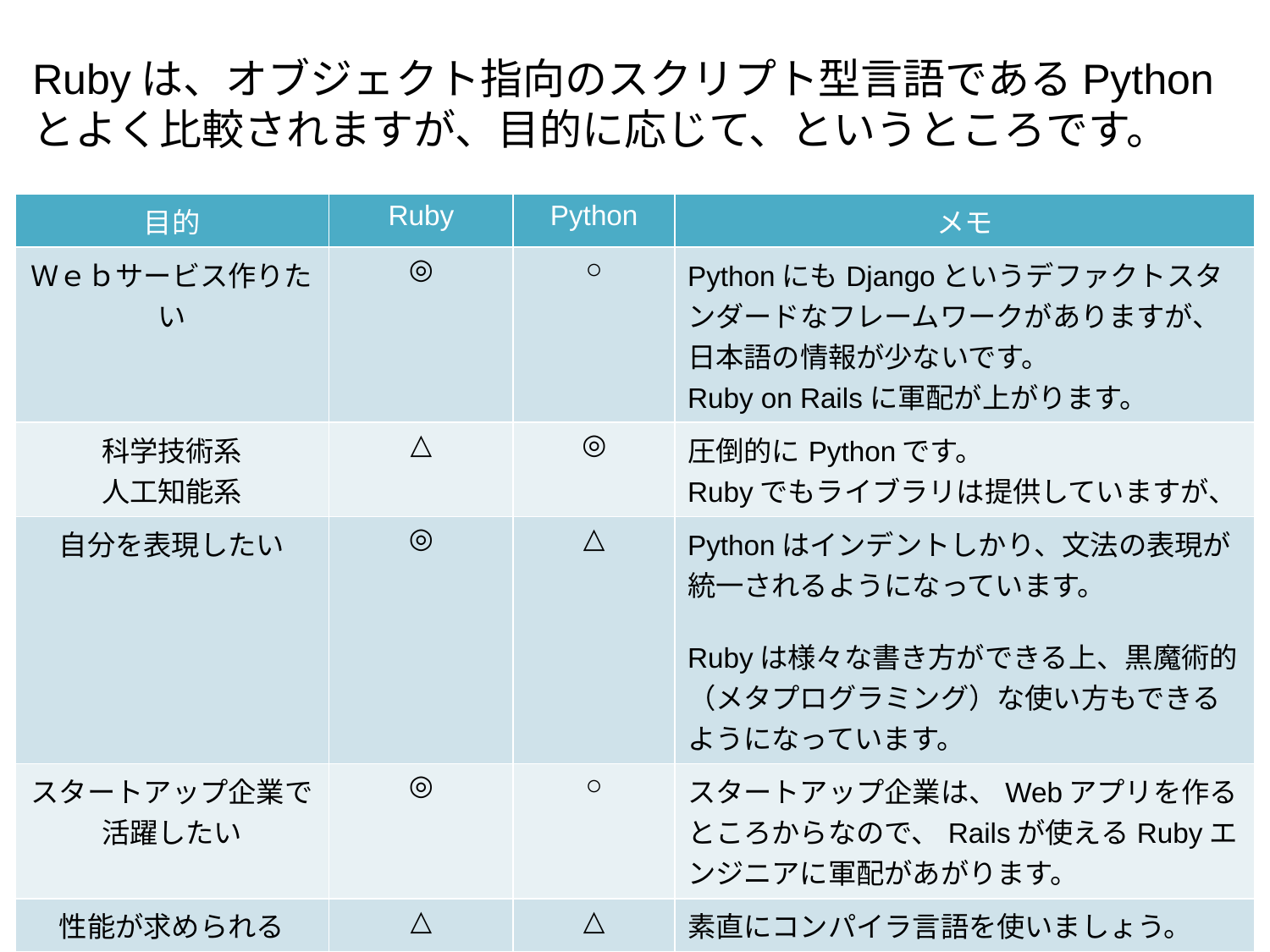

Rubyは、オブジェクト指向のスクリプト型言語であるPythonとよく比較されますが、目的に応じて、というところです。

| 目的 | Ruby | Python | メモ |
| --- | --- | --- | --- |
| Ｗｅｂサービス作りたい | ◎ | ○ | PythonにもDjangoというデファクトスタンダードなフレームワークがありますが、日本語の情報が少ないです。 Ruby on Railsに軍配が上がります。 |
| 科学技術系 人工知能系 | △ | ◎ | 圧倒的にPythonです。 Rubyでもライブラリは提供していますが、 |
| 自分を表現したい | ◎ | △ | Pythonはインデントしかり、文法の表現が統一されるようになっています。 Rubyは様々な書き方ができる上、黒魔術的（メタプログラミング）な使い方もできるようになっています。 |
| スタートアップ企業で活躍したい | ◎ | ○ | スタートアップ企業は、Webアプリを作るところからなので、Railsが使えるRubyエンジニアに軍配があがります。 |
| 性能が求められる | △ | △ | 素直にコンパイラ言語を使いましょう。 |
| 困ったときの情報の探しやすさ | ○ | ○ | Rubyのほうが日本語ドキュメント多いが、 QiitaやHatenaで大体どちらも引っかかる。 |